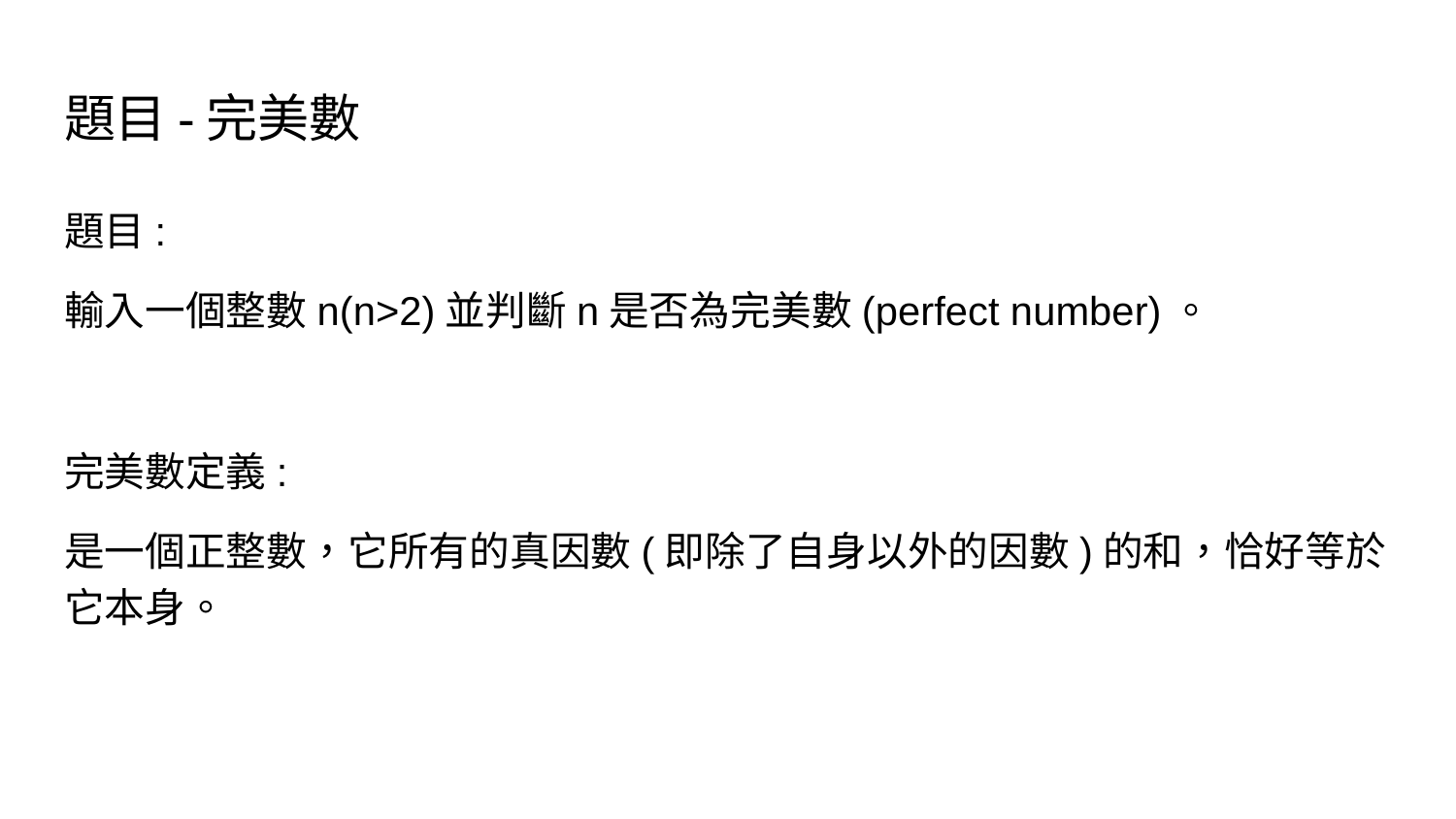

# 題目-完美數
題目:
輸入一個整數n(n>2)並判斷n是否為完美數(perfect number)。

完美數定義:
是一個正整數，它所有的真因數(即除了自身以外的因數)的和，恰好等於它本身。